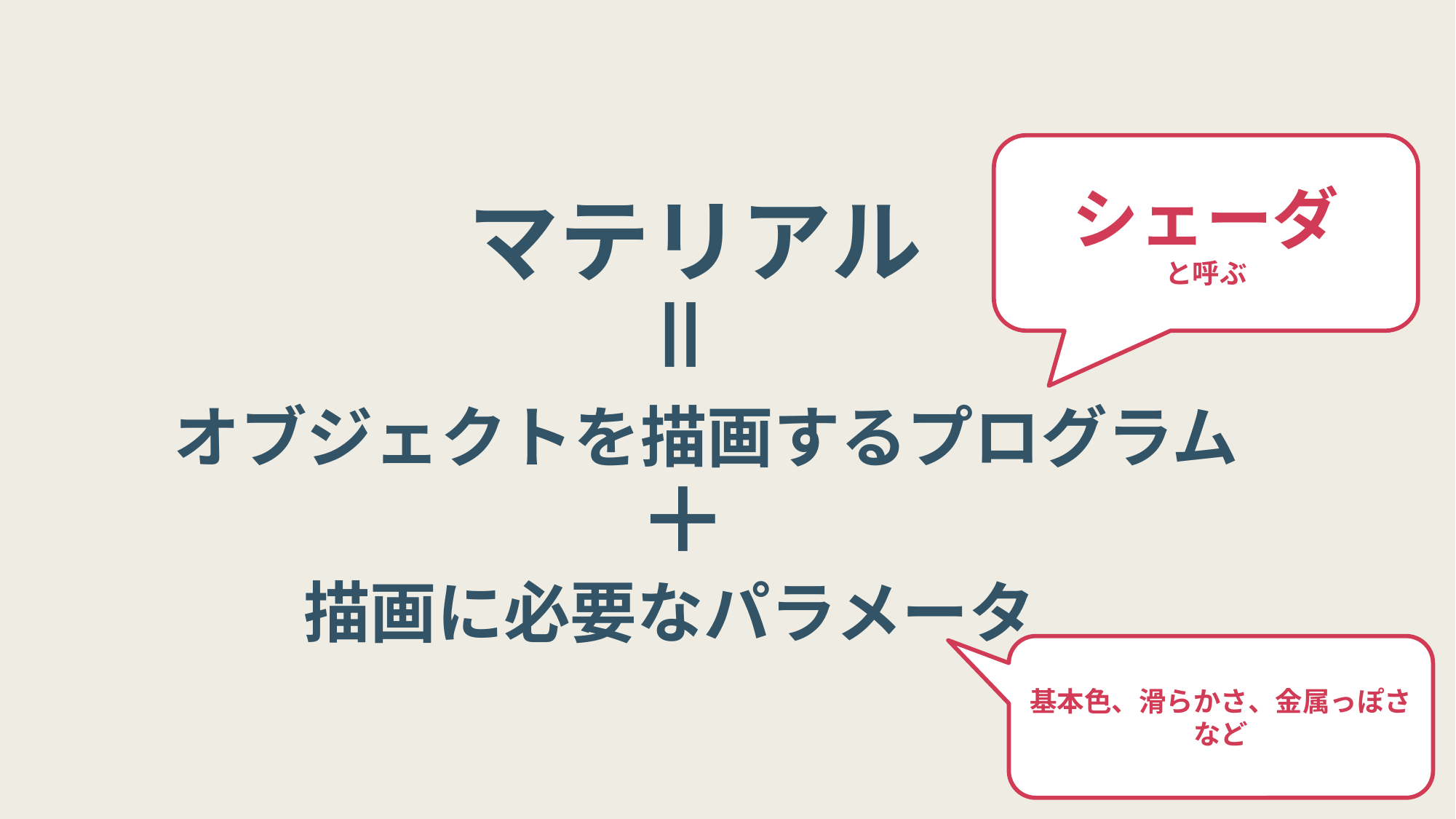

シェーダ
と呼ぶ
マテリアル
＝
オブジェクトを描画するプログラム
＋
描画に必要なパラメータ
基本色、滑らかさ、金属っぽさ
など